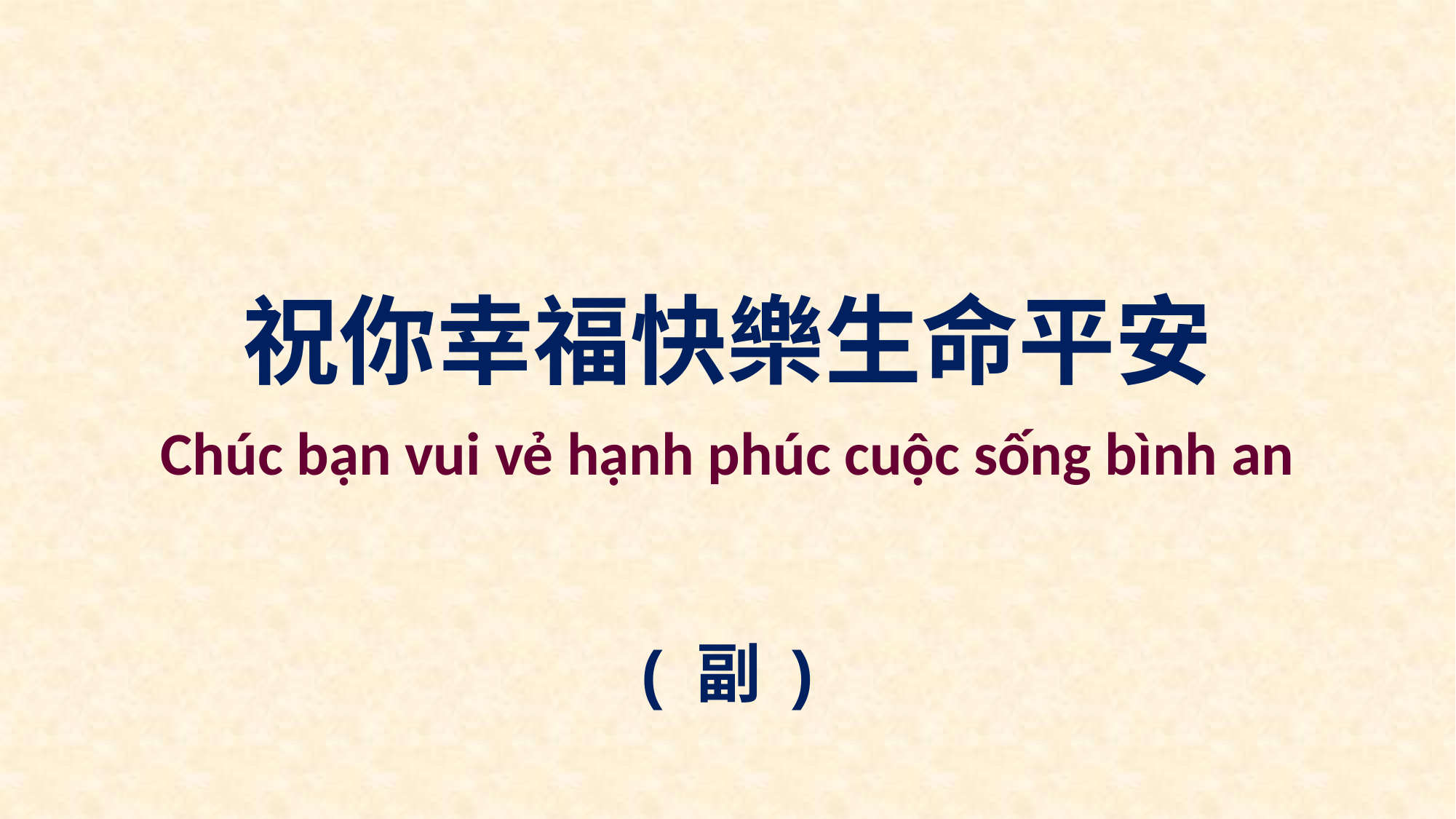

祝你幸福快樂生命平安
Chúc bạn vui vẻ hạnh phúc cuộc sống bình an
( 副 )